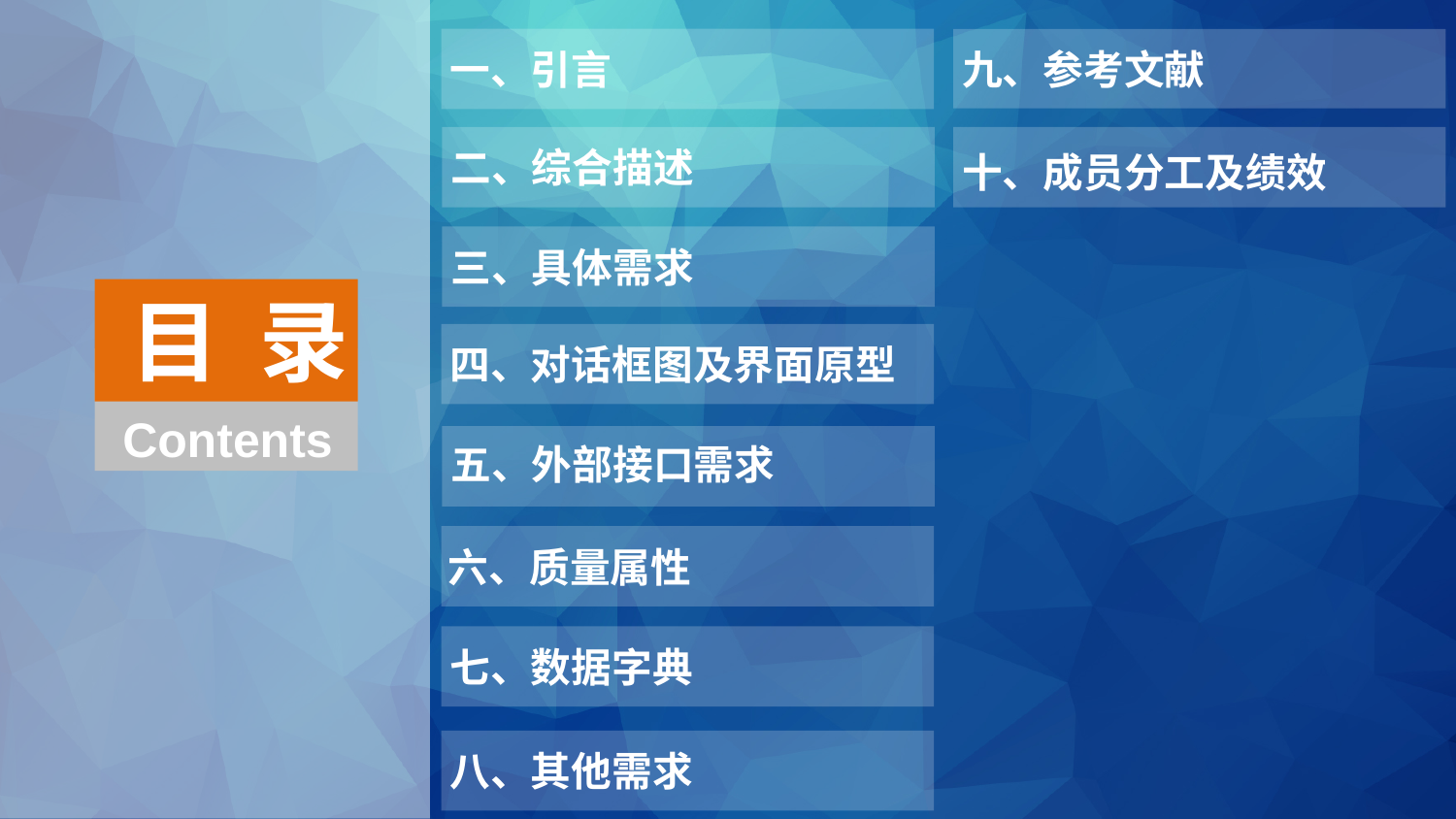

一、引言

九、参考文献

二、综合描述

十、成员分工及绩效

三、具体需求
目  录

Contents

四、对话框图及界面原型

五、外部接口需求

六、质量属性

七、数据字典

八、其他需求